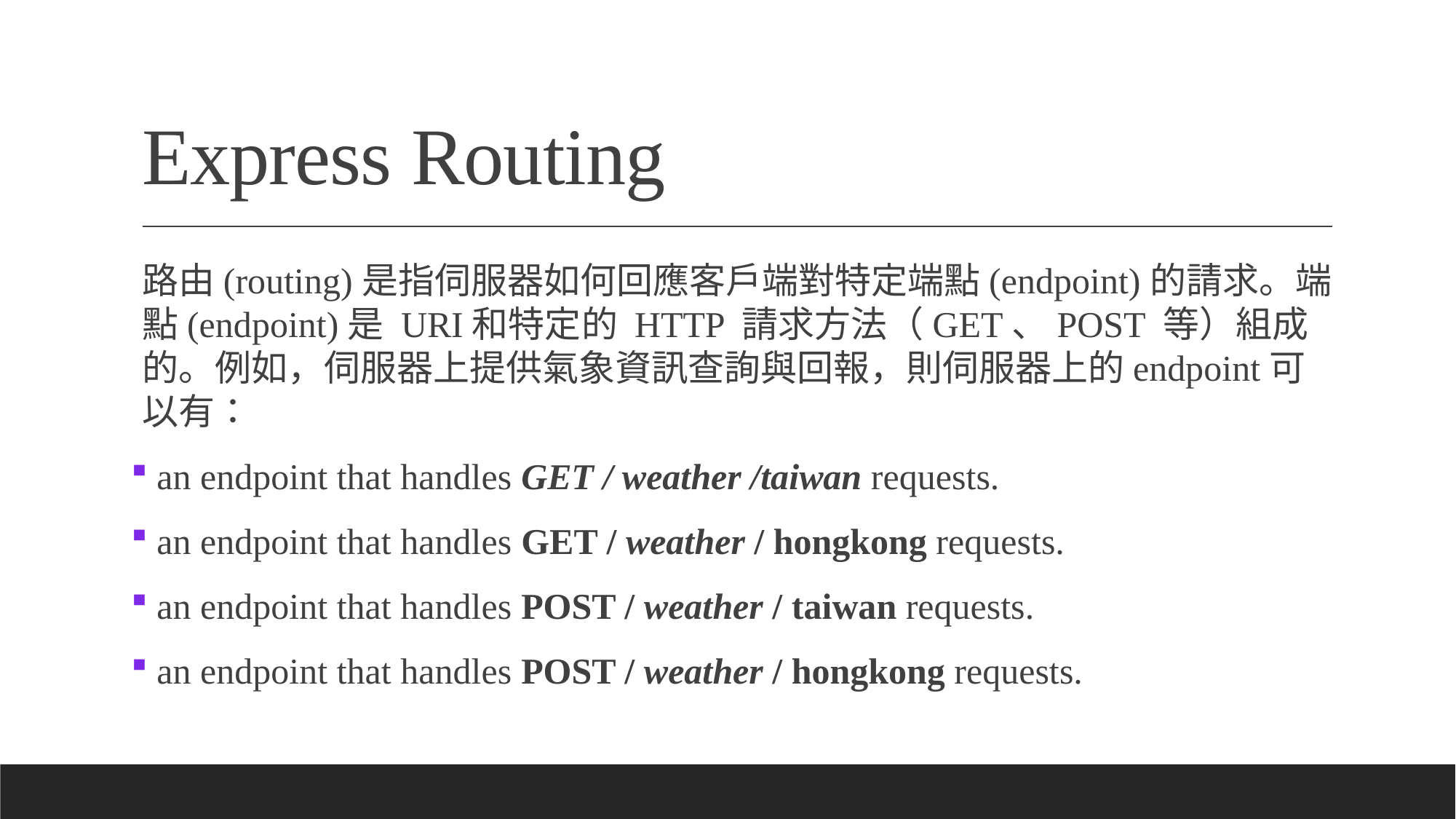

# Express Routing
路由(routing)是指伺服器如何回應客戶端對特定端點(endpoint)的請求。端點(endpoint)是 URI和特定的 HTTP 請求方法（GET、POST 等）組成的。例如，伺服器上提供氣象資訊查詢與回報，則伺服器上的endpoint可以有：
 an endpoint that handles GET / weather /taiwan requests.
 an endpoint that handles GET / weather / hongkong requests.
 an endpoint that handles POST / weather / taiwan requests.
 an endpoint that handles POST / weather / hongkong requests.